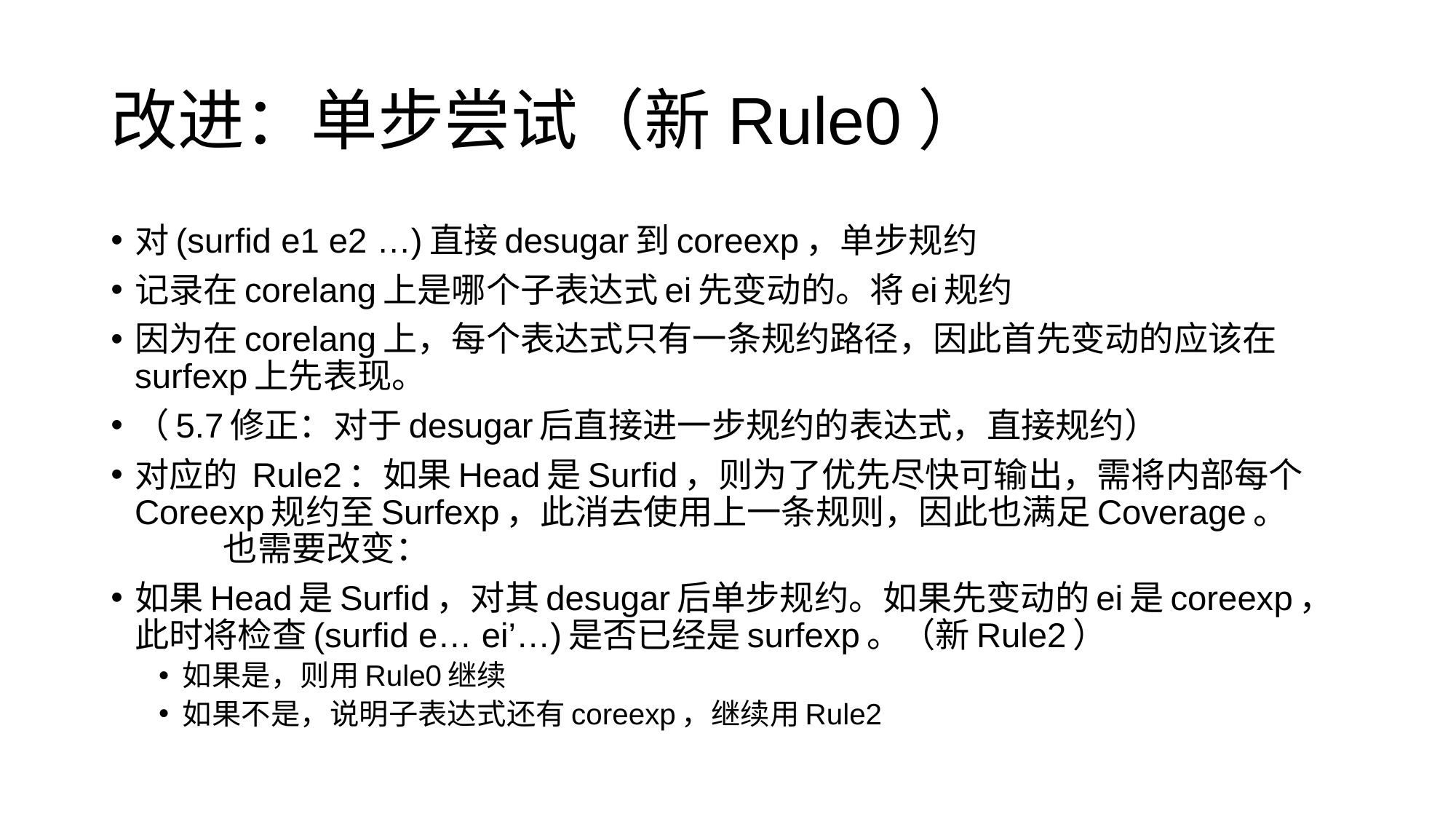

# 改进：单步尝试（新Rule0）
对(surfid e1 e2 …)直接desugar到coreexp，单步规约
记录在corelang上是哪个子表达式ei先变动的。将ei规约
因为在corelang上，每个表达式只有一条规约路径，因此首先变动的应该在surfexp上先表现。
（5.7修正：对于desugar后直接进一步规约的表达式，直接规约）
对应的 Rule2：如果Head是Surfid，则为了优先尽快可输出，需将内部每个Coreexp规约至Surfexp，此消去使用上一条规则，因此也满足Coverage。	也需要改变：
如果Head是Surfid，对其desugar后单步规约。如果先变动的ei是coreexp，此时将检查(surfid e… ei’…)是否已经是surfexp。（新Rule2）
如果是，则用Rule0继续
如果不是，说明子表达式还有coreexp，继续用Rule2